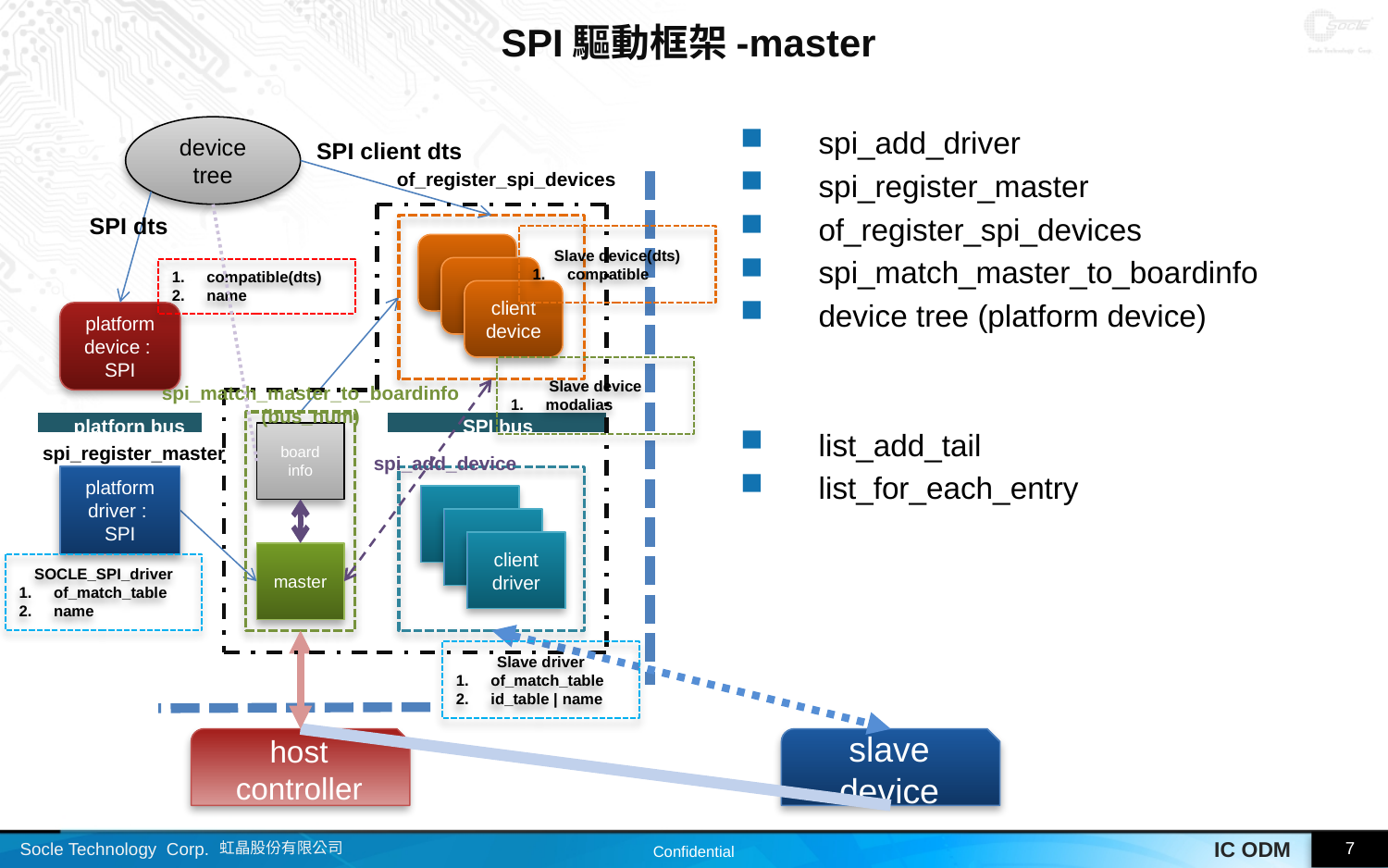

# SPI驅動框架-master
device tree
spi_add_driver
spi_register_master
of_register_spi_devices
spi_match_master_to_boardinfo
device tree (platform device)

list_add_tail
list_for_each_entry
SPI client dts
of_register_spi_devices
SPI dts

Slave device(dts)
compatible

compatible(dts)
name
client device
platform device :
SPI
Slave device
modalias
spi_match_master_to_boardinfo
(bus_num)
platforn bus
SPI bus

board info
spi_register_master
spi_add_device
platform driver :
SPI

client driver
master
SOCLE_SPI_driver
of_match_table
name
Slave driver
of_match_table
id_table | name
host controller
slave device